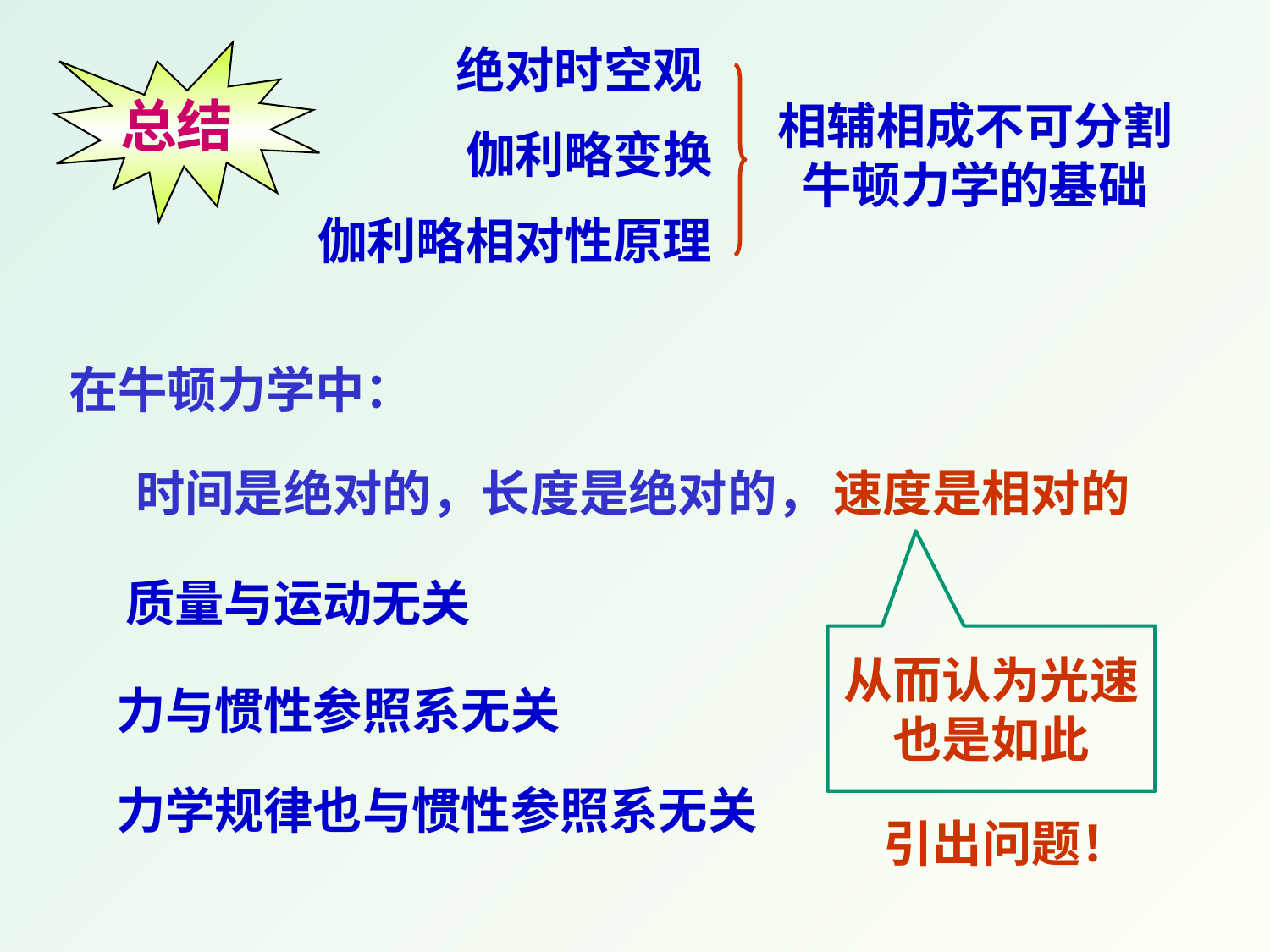

绝对时空观

伽利略变换
相辅相成不可分割牛顿力学的基础
伽利略相对性原理

总结
在牛顿力学中：
时间是绝对的，长度是绝对的，
速度是相对的
质量与运动无关
力与惯性参照系无关
力学规律也与惯性参照系无关
从而认为光速也是如此
引出问题！